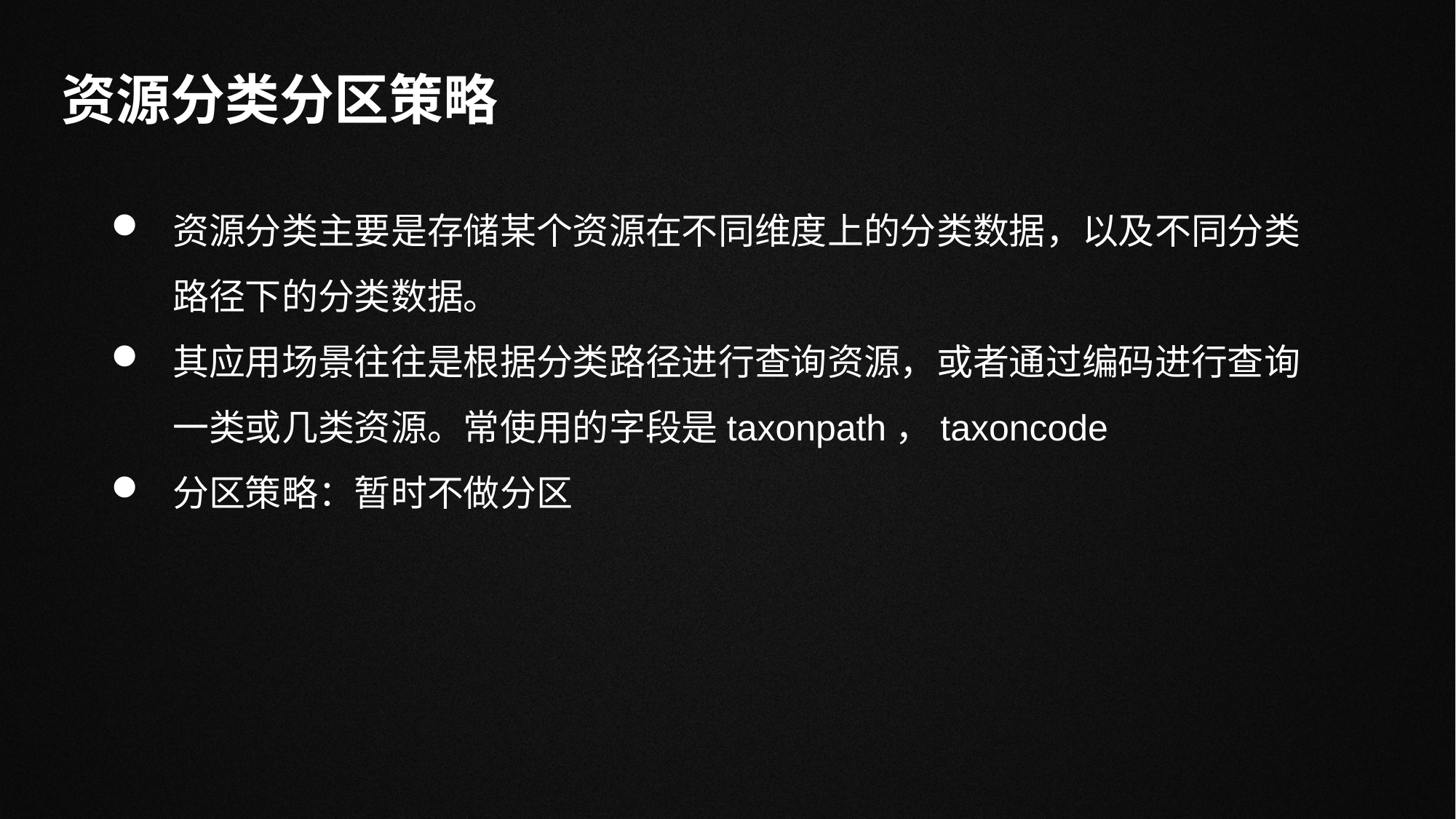

资源分类分区策略
资源分类主要是存储某个资源在不同维度上的分类数据，以及不同分类路径下的分类数据。
其应用场景往往是根据分类路径进行查询资源，或者通过编码进行查询一类或几类资源。常使用的字段是taxonpath，taxoncode
分区策略：暂时不做分区